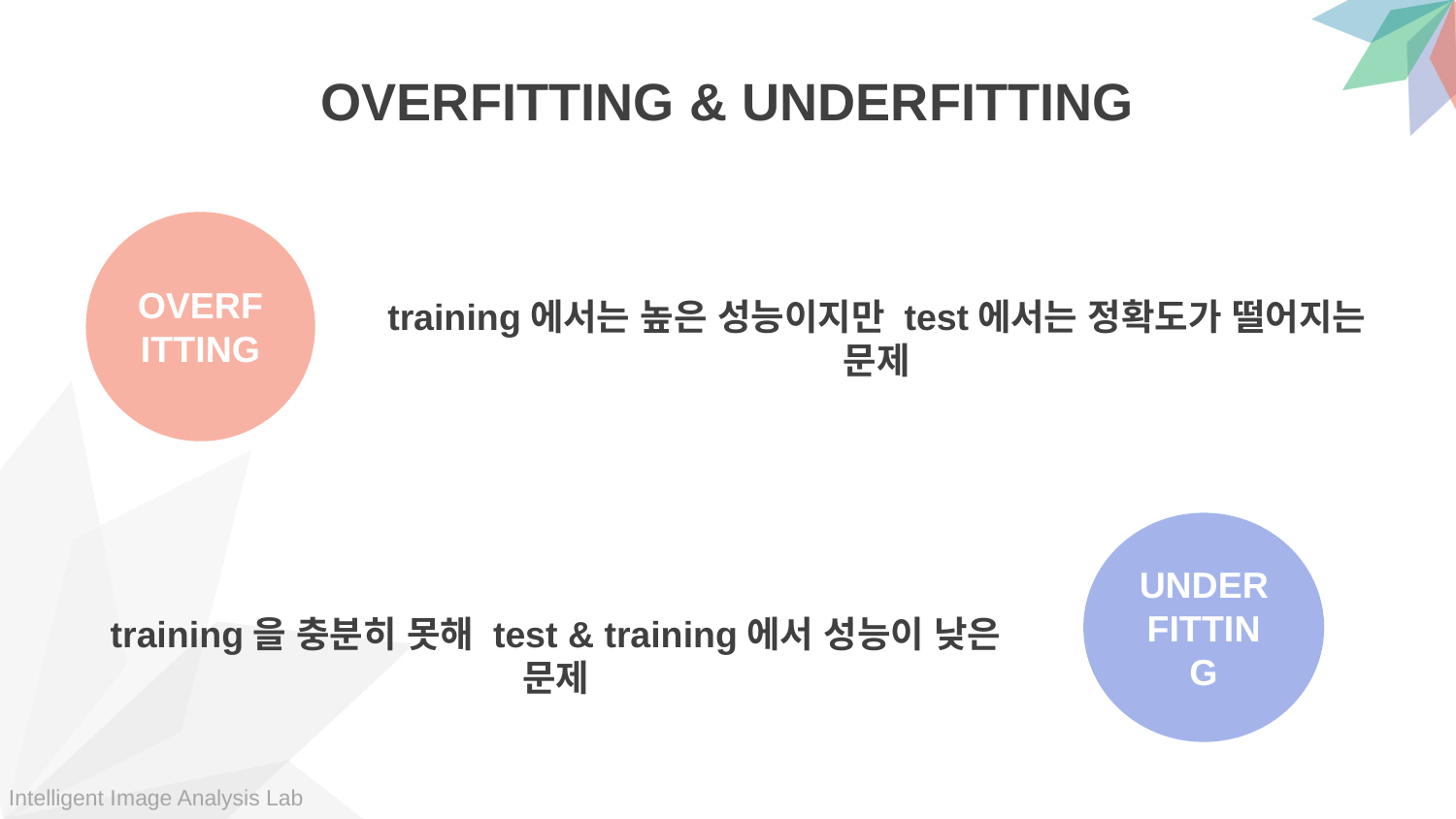

OVERFITTING & UNDERFITTING
OVERFITTING
training에서는 높은 성능이지만 test에서는 정확도가 떨어지는 문제
UNDERFITTING
training을 충분히 못해 test & training에서 성능이 낮은 문제